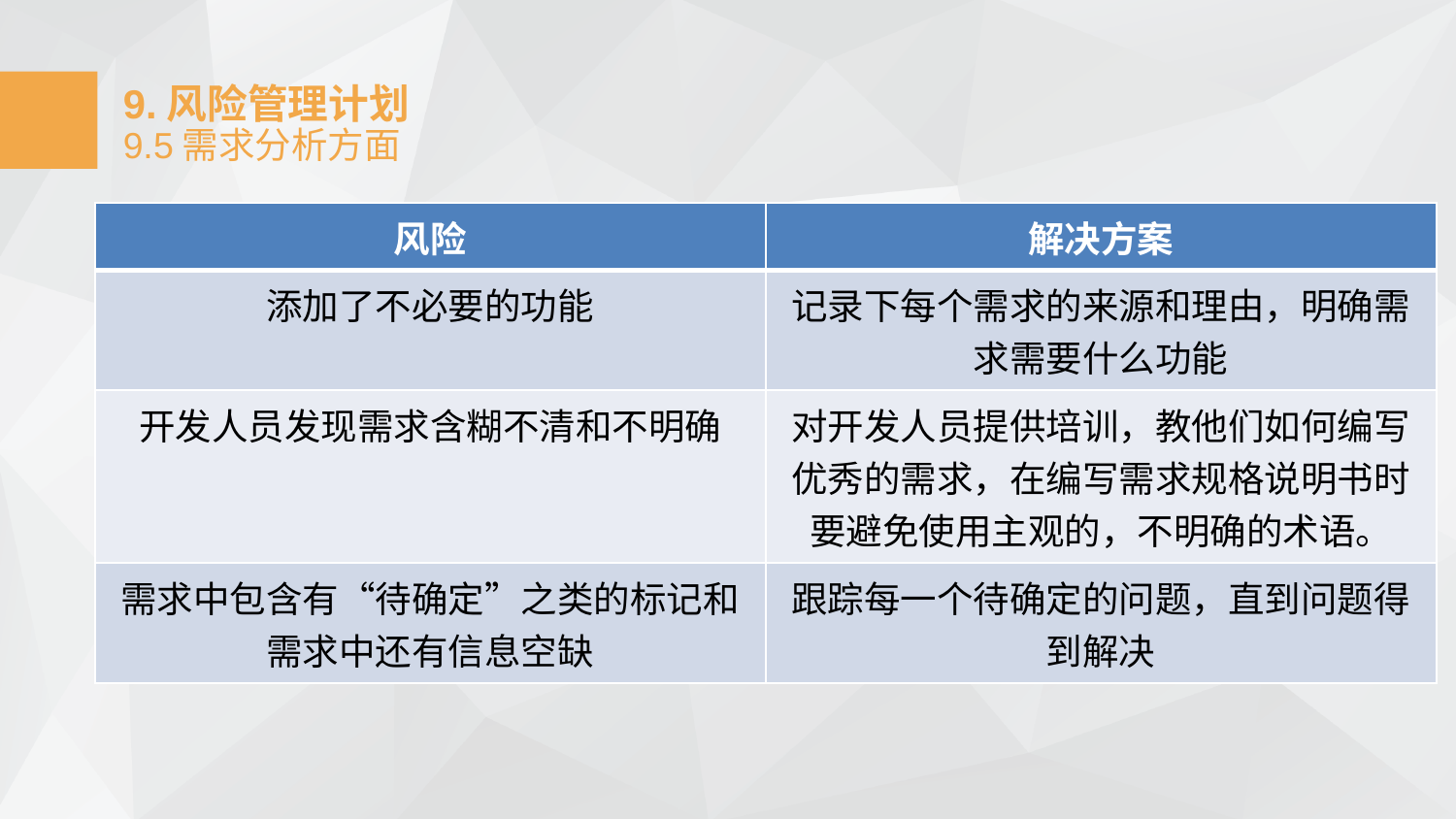

9.风险管理计划
9.5需求分析方面
| 风险 | 解决方案 |
| --- | --- |
| 添加了不必要的功能 | 记录下每个需求的来源和理由，明确需求需要什么功能 |
| 开发人员发现需求含糊不清和不明确 | 对开发人员提供培训，教他们如何编写优秀的需求，在编写需求规格说明书时要避免使用主观的，不明确的术语。 |
| 需求中包含有“待确定”之类的标记和需求中还有信息空缺 | 跟踪每一个待确定的问题，直到问题得到解决 |